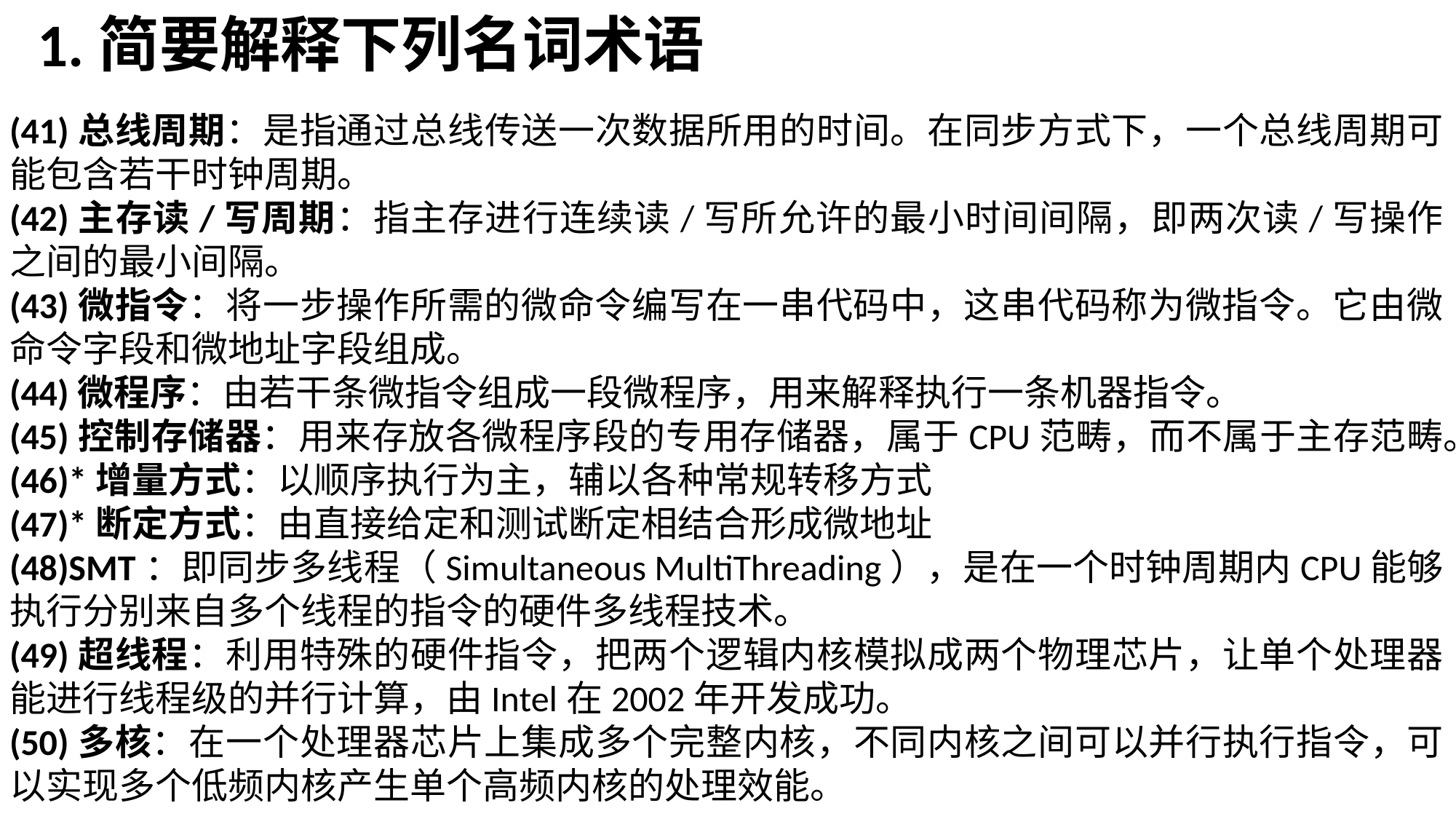

1.简要解释下列名词术语
(41)总线周期：是指通过总线传送一次数据所用的时间。在同步方式下，一个总线周期可能包含若干时钟周期。
(42)主存读/写周期：指主存进行连续读/写所允许的最小时间间隔，即两次读/写操作之间的最小间隔。
(43)微指令：将一步操作所需的微命令编写在一串代码中，这串代码称为微指令。它由微命令字段和微地址字段组成。
(44)微程序：由若干条微指令组成一段微程序，用来解释执行一条机器指令。
(45)控制存储器：用来存放各微程序段的专用存储器，属于CPU范畴，而不属于主存范畴。
(46)*增量方式：以顺序执行为主，辅以各种常规转移方式
(47)*断定方式：由直接给定和测试断定相结合形成微地址
(48)SMT：即同步多线程（Simultaneous MultiThreading），是在一个时钟周期内CPU能够执行分别来自多个线程的指令的硬件多线程技术。
(49)超线程：利用特殊的硬件指令，把两个逻辑内核模拟成两个物理芯片，让单个处理器能进行线程级的并行计算，由Intel在2002年开发成功。
(50)多核：在一个处理器芯片上集成多个完整内核，不同内核之间可以并行执行指令，可以实现多个低频内核产生单个高频内核的处理效能。